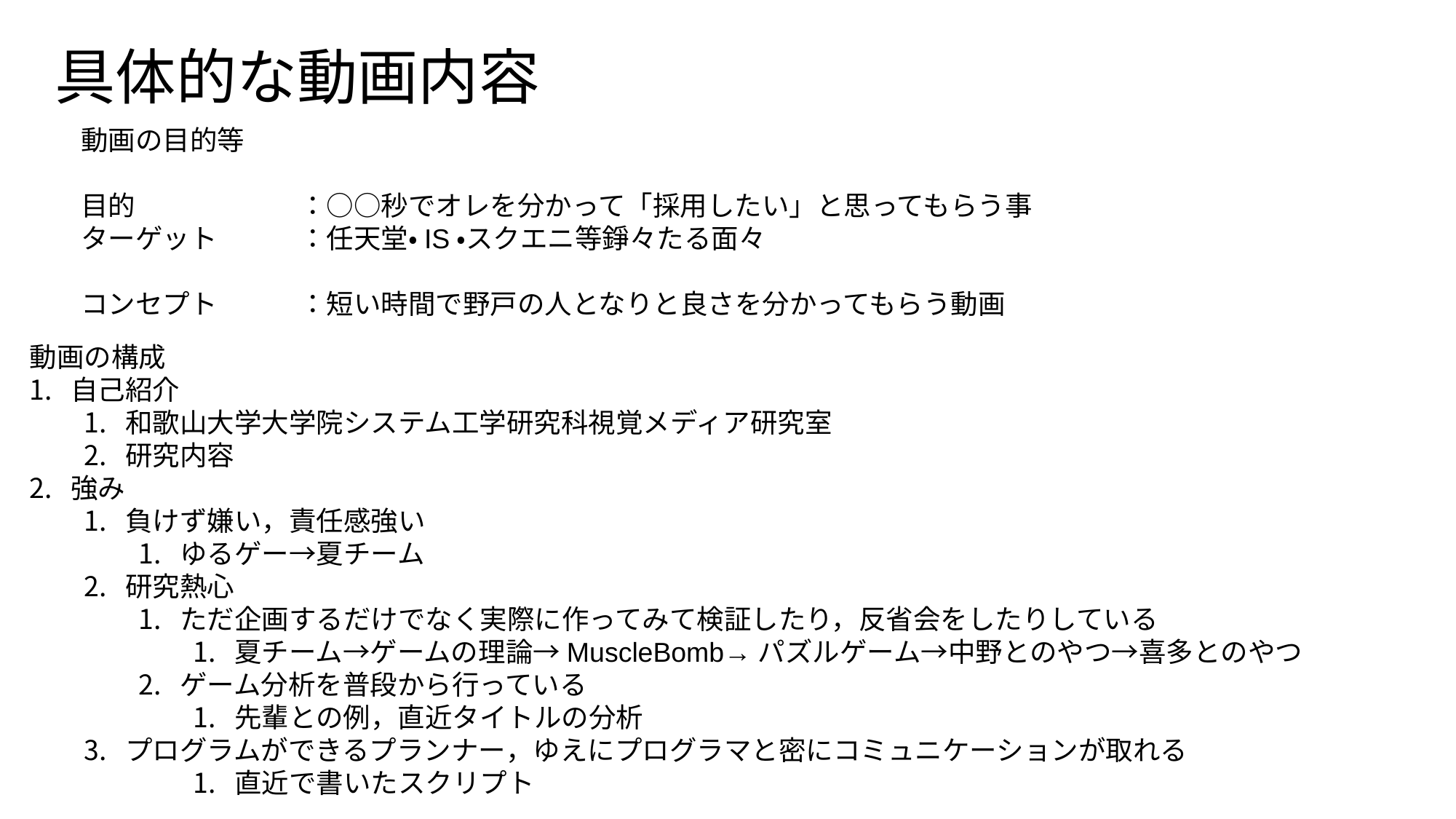

# 具体的な動画内容
動画の目的等

目的		：○○秒でオレを分かって「採用したい」と思ってもらう事
ターゲット	：任天堂・IS・スクエニ等錚々たる面々

コンセプト	：短い時間で野戸の人となりと良さを分かってもらう動画
動画の構成
自己紹介
和歌山大学大学院システム工学研究科視覚メディア研究室
研究内容
強み
負けず嫌い，責任感強い
ゆるゲー→夏チーム
研究熱心
ただ企画するだけでなく実際に作ってみて検証したり，反省会をしたりしている
夏チーム→ゲームの理論→MuscleBomb→パズルゲーム→中野とのやつ→喜多とのやつ
ゲーム分析を普段から行っている
先輩との例，直近タイトルの分析
プログラムができるプランナー，ゆえにプログラマと密にコミュニケーションが取れる
直近で書いたスクリプト